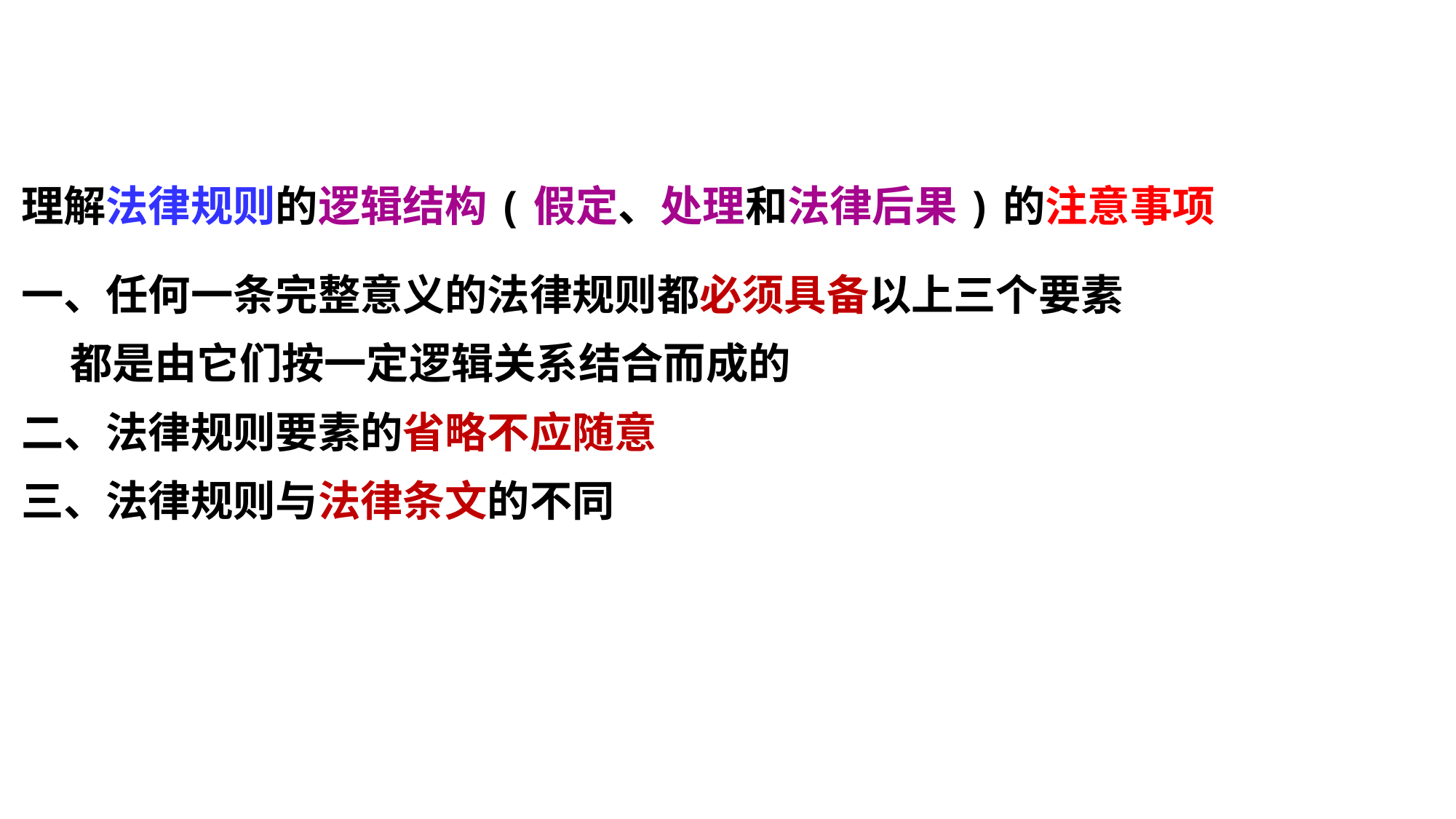

理解法律规则的逻辑结构(假定、处理和法律后果)的注意事项

一、任何一条完整意义的法律规则都必须具备以上三个要素
    都是由它们按一定逻辑关系结合而成的
二、法律规则要素的省略不应随意
三、法律规则与法律条文的不同